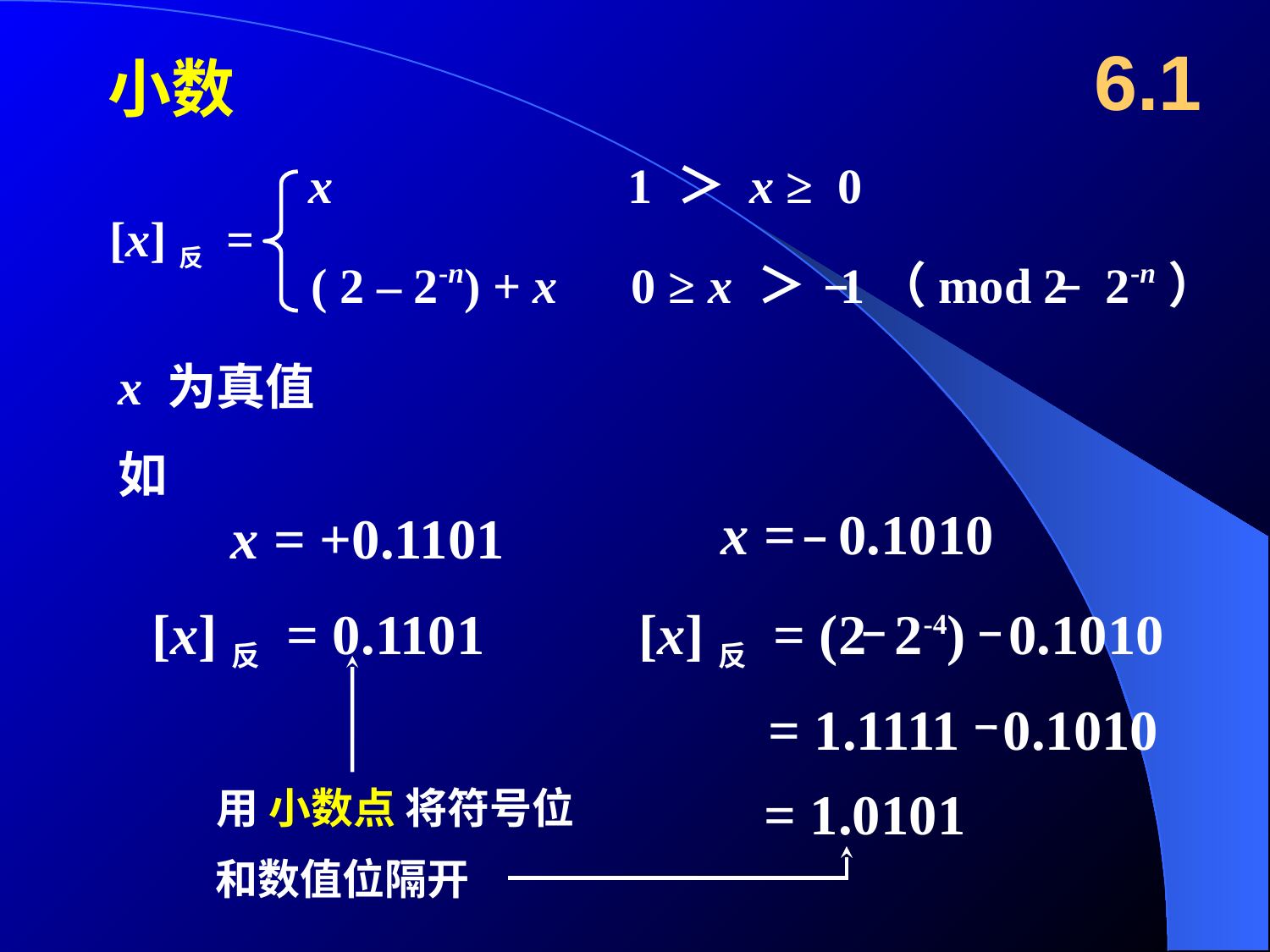

6.1
小数
x                        1 ＞ x ≥  0

[x]反 =
( 2 – 2-n) + x      0 ≥ x ＞  1（mod 2   2-n）

x 为真值
如
x =   0.1010

x = +0.1101
[x]反 = 0.1101
[x]反 = (2  2-4)   0.1010

= 1.1111   0.1010

= 1.0101
用 小数点 将符号位
和数值位隔开